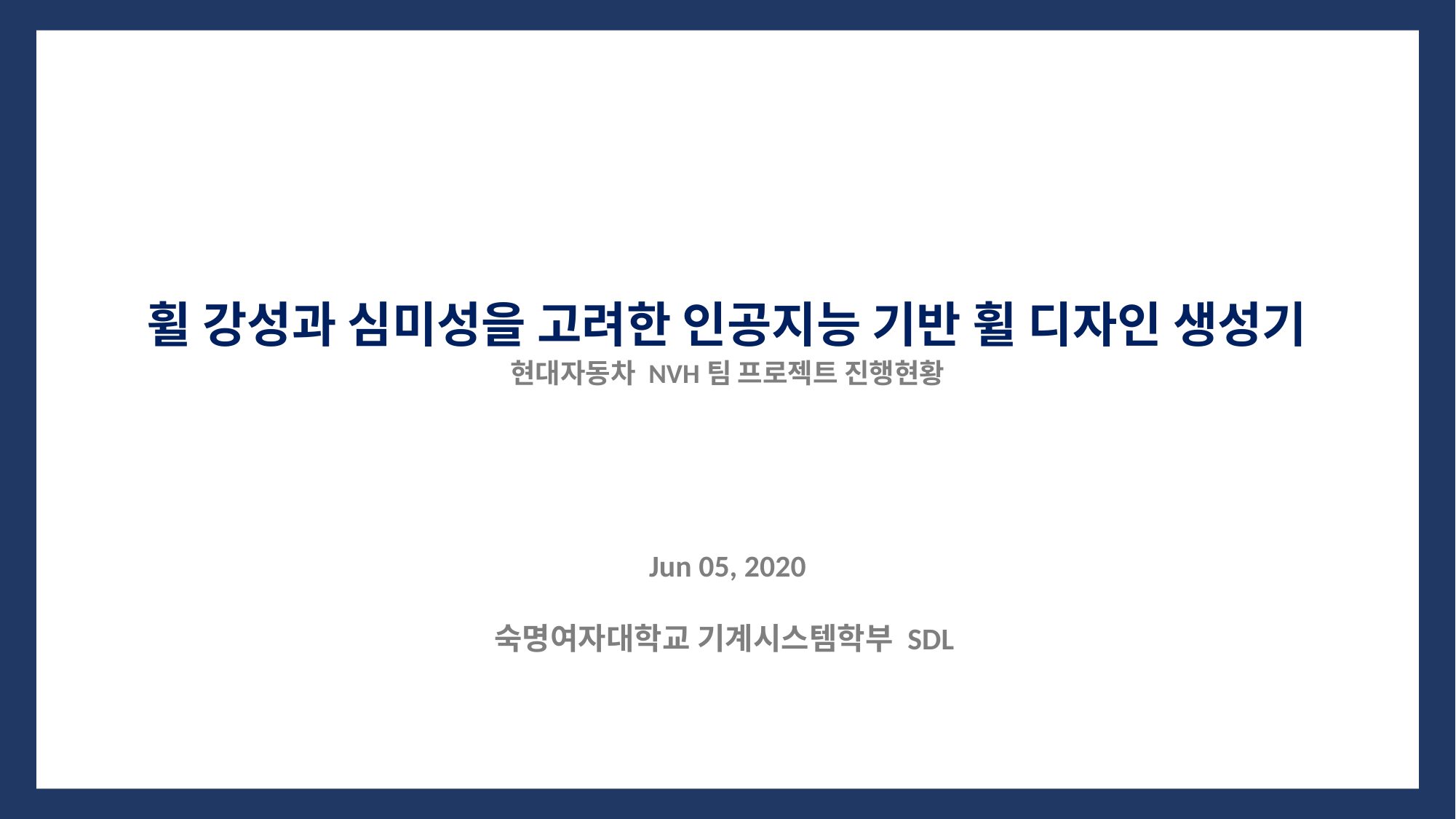

# 휠 강성과 심미성을 고려한 인공지능 기반 휠 디자인 생성기
현대자동차 NVH팀 프로젝트 진행현황
Jun 05, 2020

숙명여자대학교 기계시스템학부 SDL